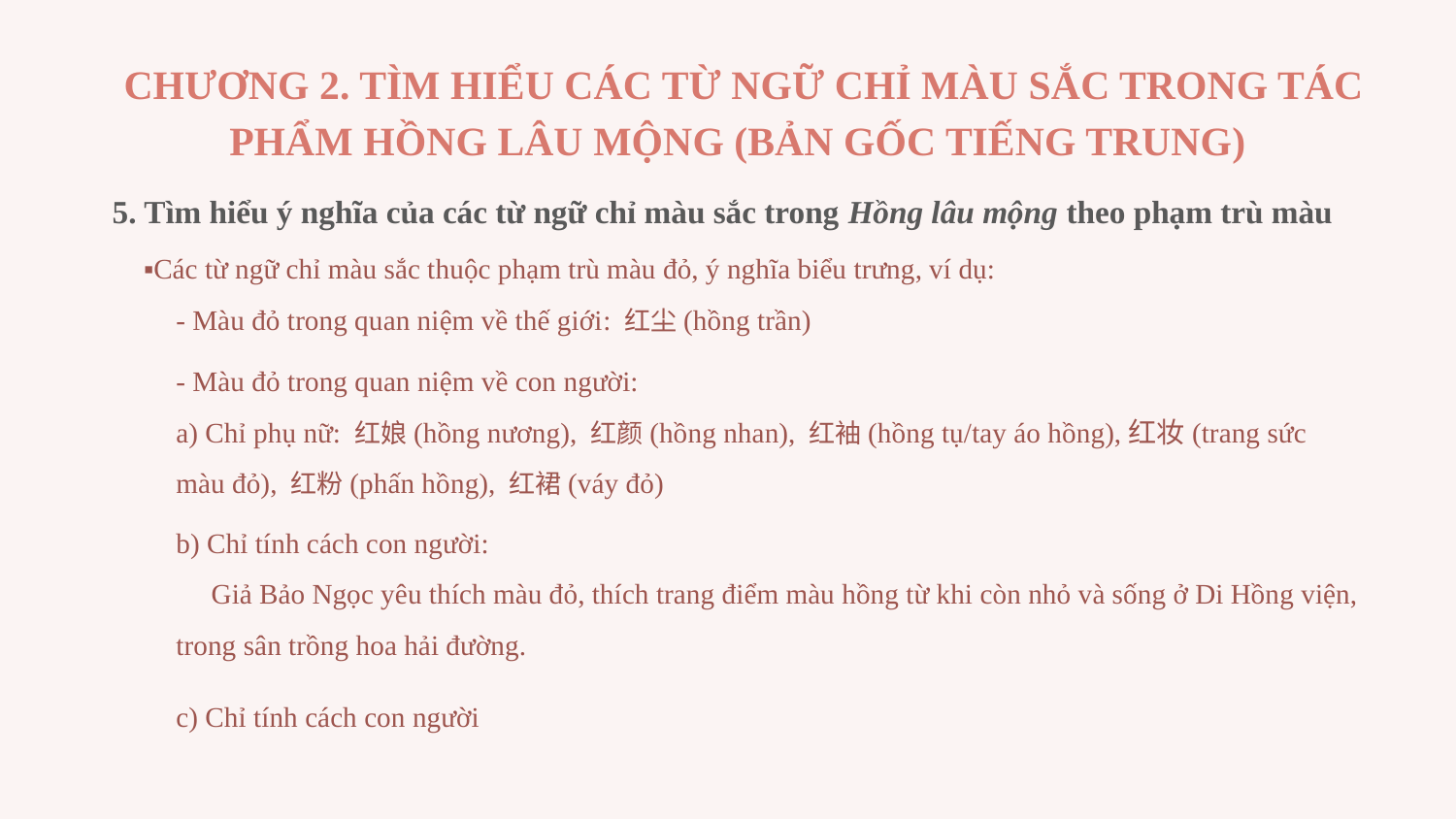

CHƯƠNG 2. TÌM HIỂU CÁC TỪ NGỮ CHỈ MÀU SẮC TRONG TÁC PHẨM HỒNG LÂU MỘNG (BẢN GỐC TIẾNG TRUNG)
5. Tìm hiểu ý nghĩa của các từ ngữ chỉ màu sắc trong Hồng lâu mộng theo phạm trù màu
▪Các từ ngữ chỉ màu sắc thuộc phạm trù màu đỏ, ý nghĩa biểu trưng, ví dụ:

- Màu đỏ trong quan niệm về thế giới: 红尘(hồng trần)

- Màu đỏ trong quan niệm về con người:
a) Chỉ phụ nữ: 红娘(hồng nương), 红颜(hồng nhan), 红袖(hồng tụ/tay áo hồng),红妆(trang sức
màu đỏ), 红粉(phấn hồng), 红裙(váy đỏ)
b) Chỉ tính cách con người:
     Giả Bảo Ngọc yêu thích màu đỏ, thích trang điểm màu hồng từ khi còn nhỏ và sống ở Di Hồng viện, trong sân trồng hoa hải đường.
c) Chỉ tính cách con người